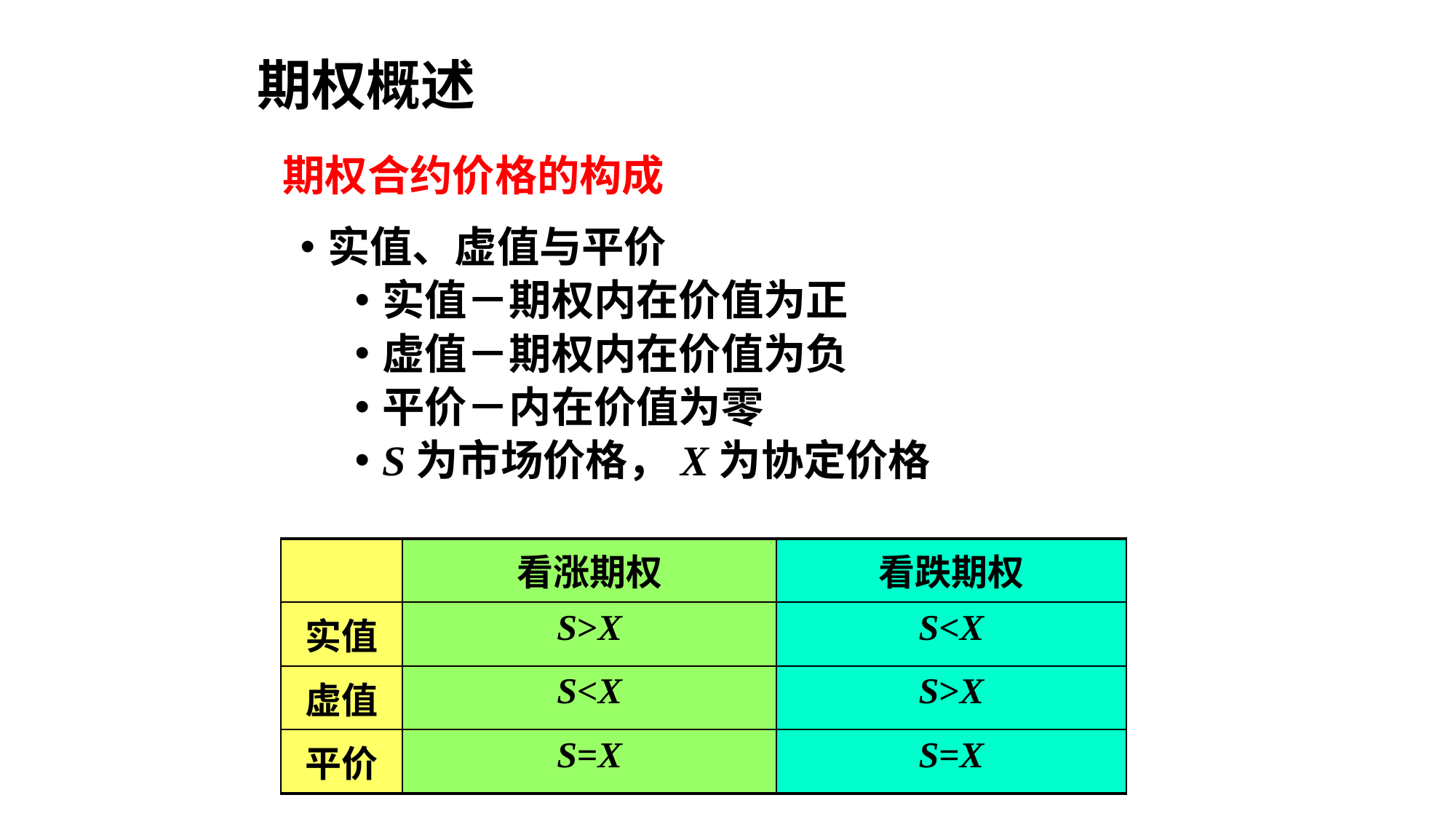

# 期权概述
期权合约价格的构成
实值、虚值与平价
实值－期权内在价值为正
虚值－期权内在价值为负
平价－内在价值为零
S为市场价格，X为协定价格
|  | 看涨期权 | 看跌期权 |
| --- | --- | --- |
| 实值 | S>X | S<X |
| 虚值 | S<X | S>X |
| 平价 | S=X | S=X |